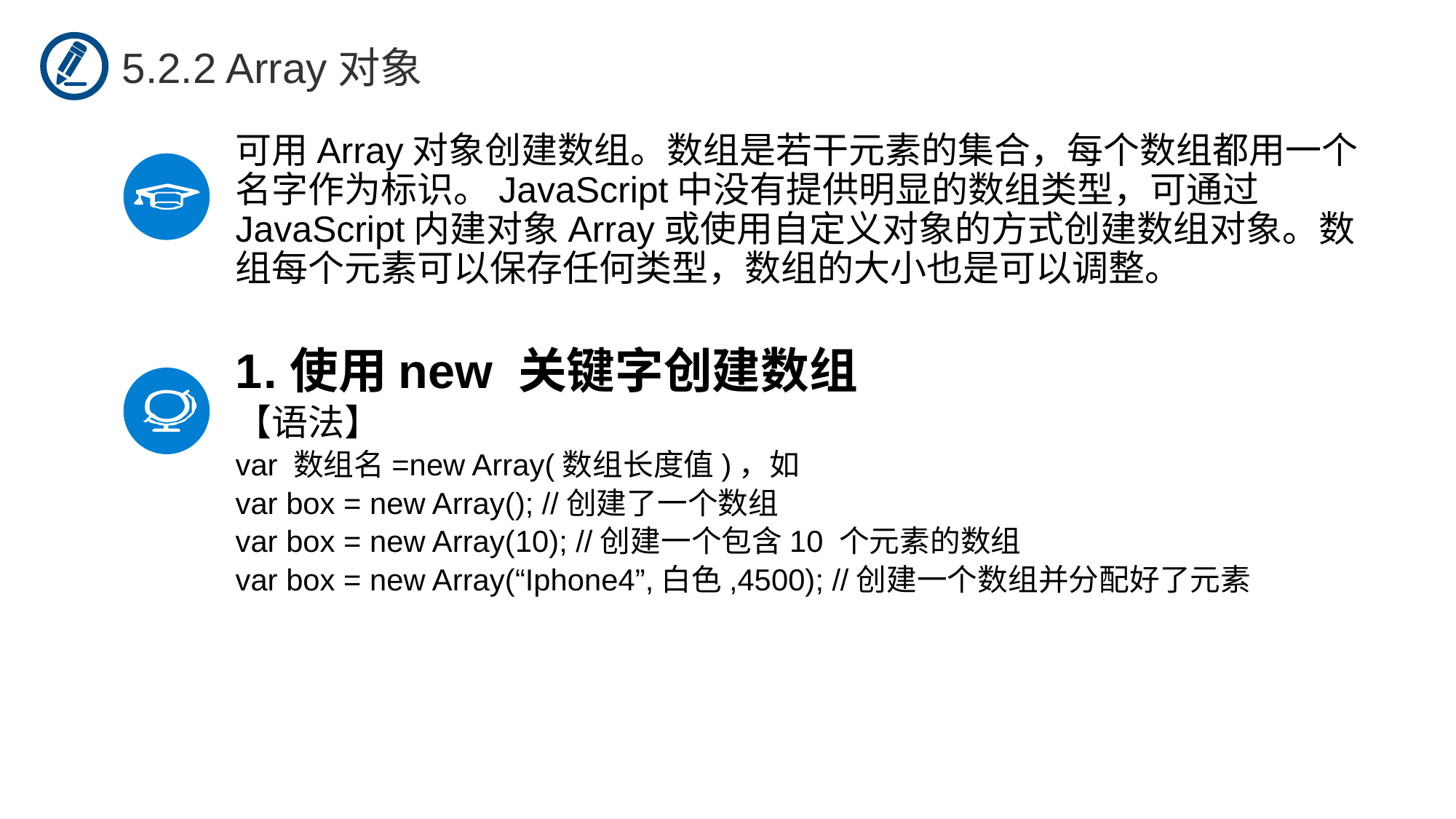

5.2.2 Array对象
可用Array对象创建数组。数组是若干元素的集合，每个数组都用一个名字作为标识。JavaScript中没有提供明显的数组类型，可通过JavaScript内建对象Array或使用自定义对象的方式创建数组对象。数组每个元素可以保存任何类型，数组的大小也是可以调整。

使用new 关键字创建数组
【语法】
var 数组名=new Array(数组长度值)，如
var box = new Array(); //创建了一个数组
var box = new Array(10); //创建一个包含10 个元素的数组
var box = new Array(“Iphone4”,白色,4500); //创建一个数组并分配好了元素